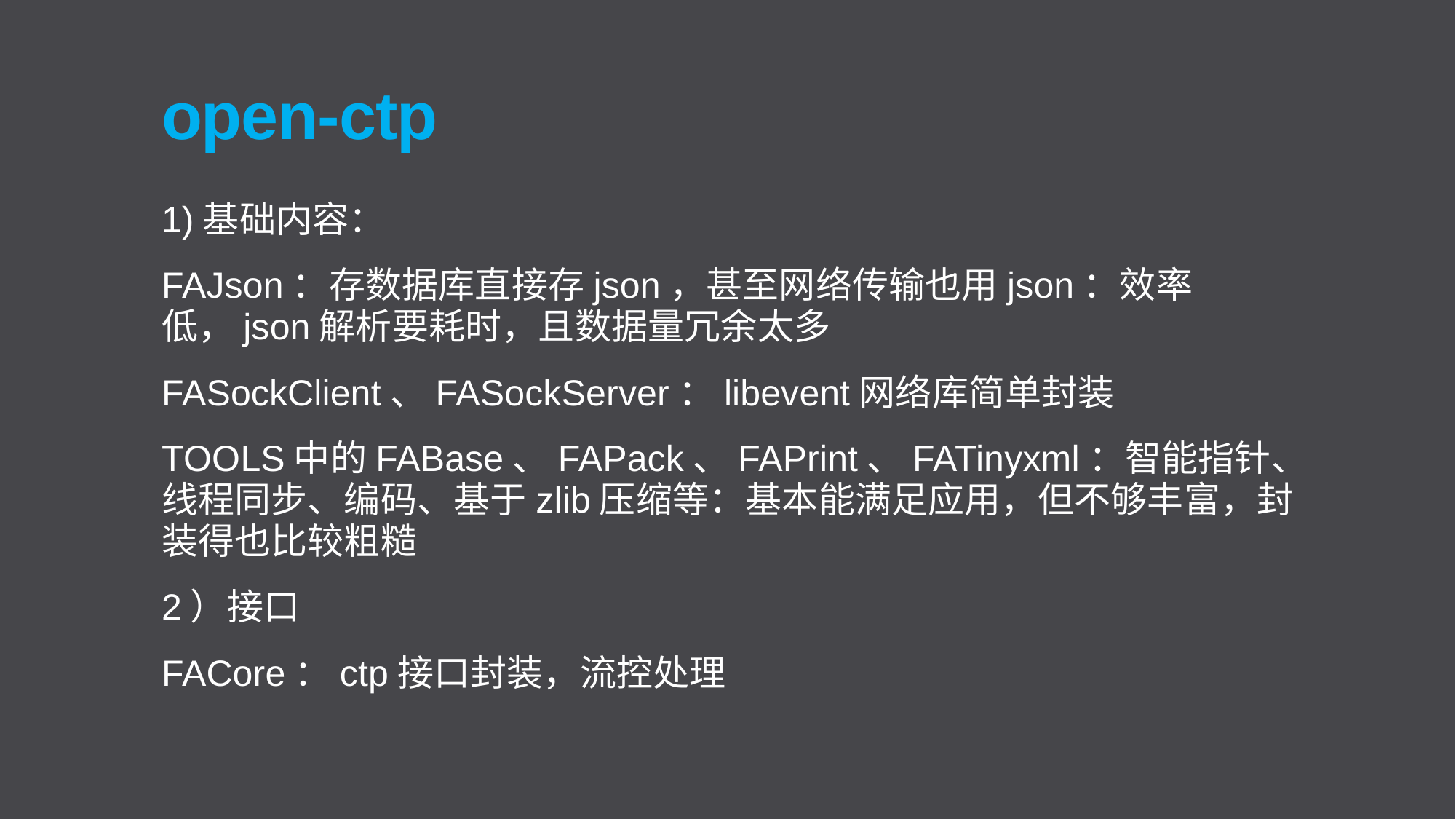

# open-ctp
1)基础内容：
FAJson：存数据库直接存json，甚至网络传输也用json：效率低，json解析要耗时，且数据量冗余太多
FASockClient、FASockServer：libevent网络库简单封装
TOOLS中的FABase、FAPack、FAPrint、FATinyxml：智能指针、线程同步、编码、基于zlib压缩等：基本能满足应用，但不够丰富，封装得也比较粗糙
2）接口
FACore：ctp接口封装，流控处理